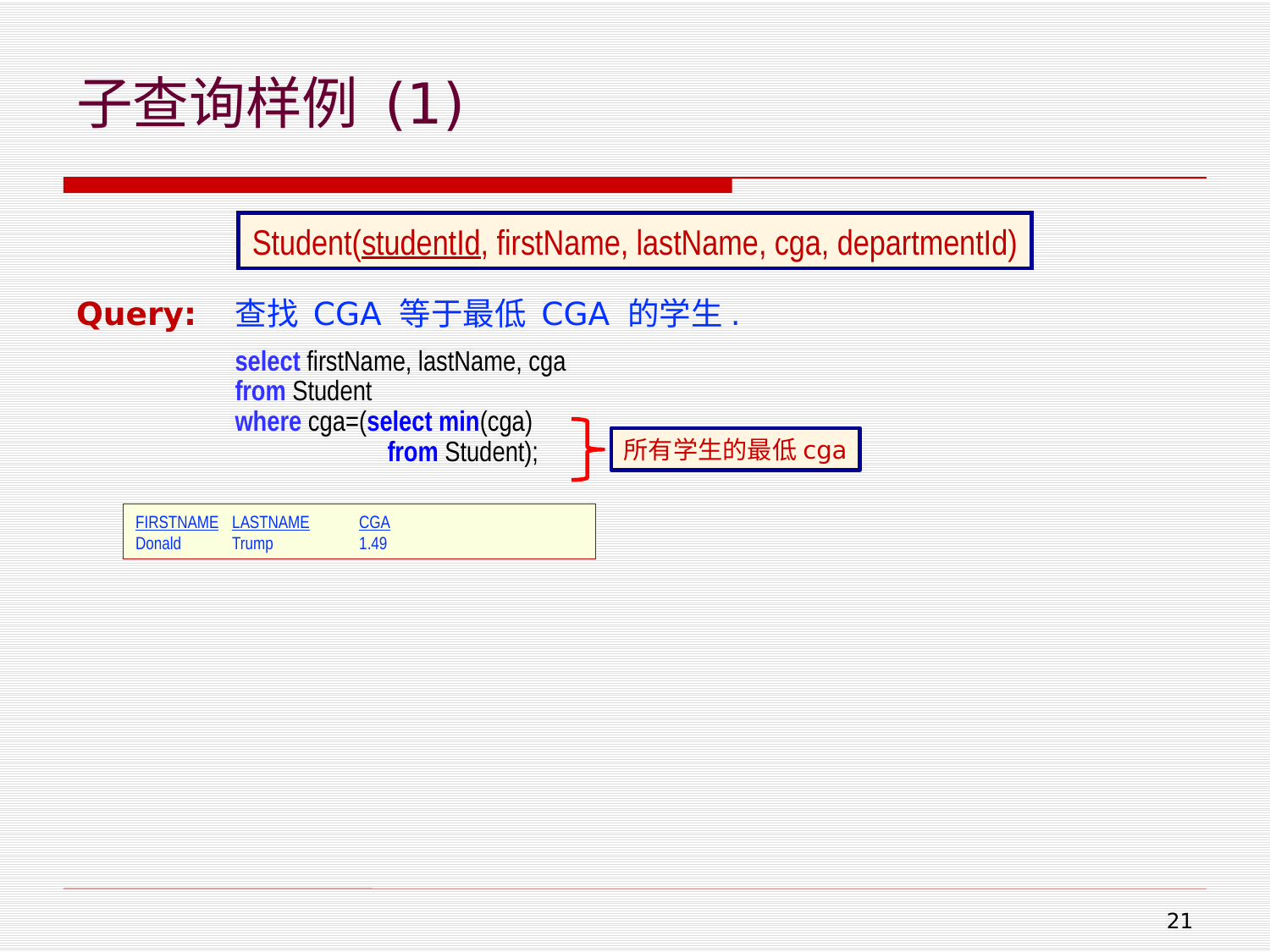

# 子查询样例 (1)
Student(studentId, firstName, lastName, cga, departmentId)
Query:	查找 CGA 等于最低 CGA 的学生.
select firstName, lastName, cga
from Student
where cga=(select min(cga)
from Student);

所有学生的最低cga
FIRSTNAME	LASTNAME	CGA
Donald	Trump	1.49
21